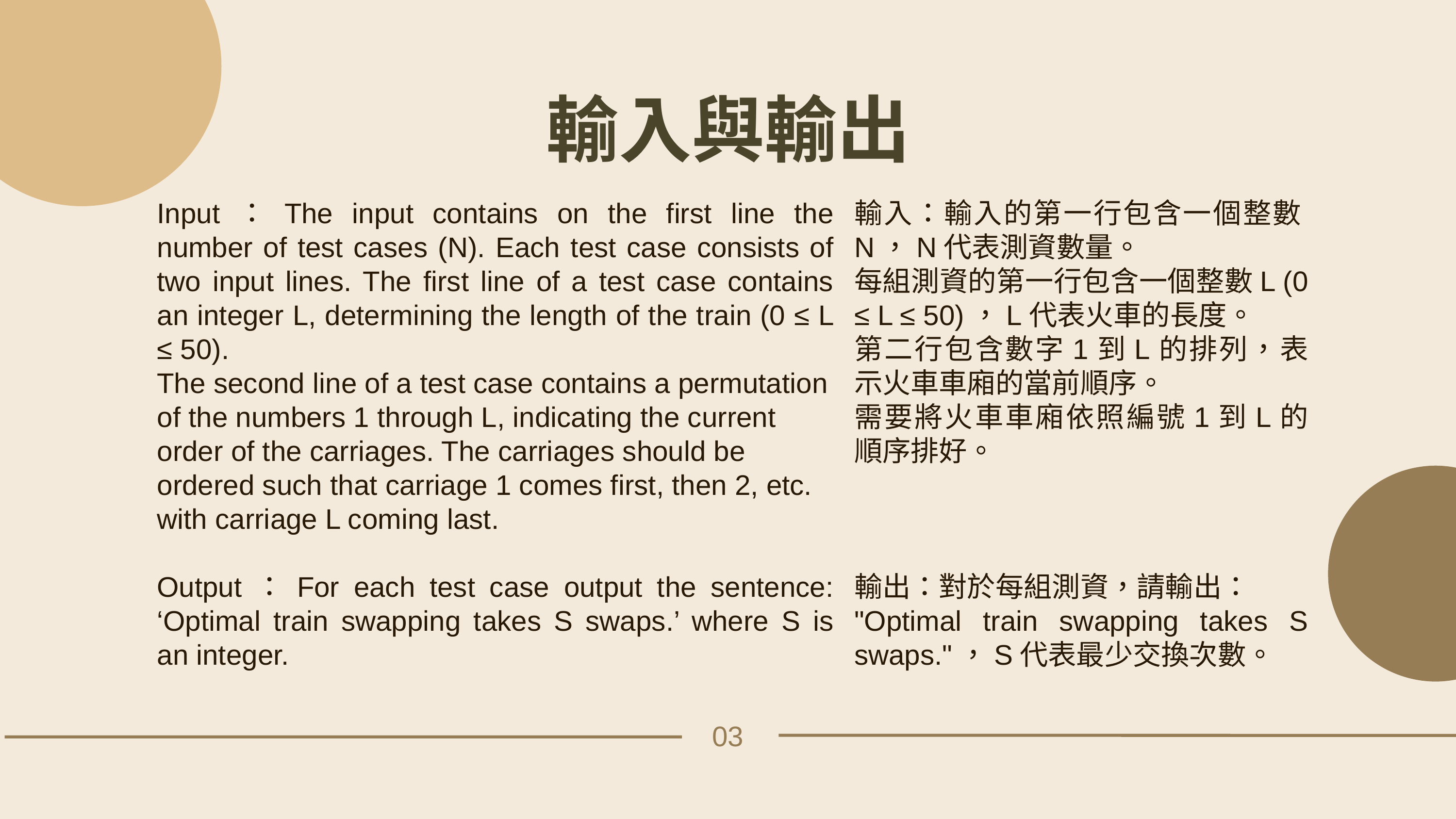

輸入與輸出
Input：The input contains on the first line the number of test cases (N). Each test case consists of two input lines. The first line of a test case contains an integer L, determining the length of the train (0 ≤ L ≤ 50).
The second line of a test case contains a permutation of the numbers 1 through L, indicating the current order of the carriages. The carriages should be ordered such that carriage 1 comes first, then 2, etc. with carriage L coming last.

Output：For each test case output the sentence: ‘Optimal train swapping takes S swaps.’ where S is an integer.

輸入：輸入的第一行包含一個整數N，N代表測資數量。
每組測資的第一行包含一個整數L (0 ≤ L ≤ 50)，L代表火車的長度。
第二行包含數字1到L的排列，表示火車車廂的當前順序。
需要將火車車廂依照編號1到L的順序排好。

輸出：對於每組測資，請輸出：
"Optimal train swapping takes S swaps."，S代表最少交換次數。

03